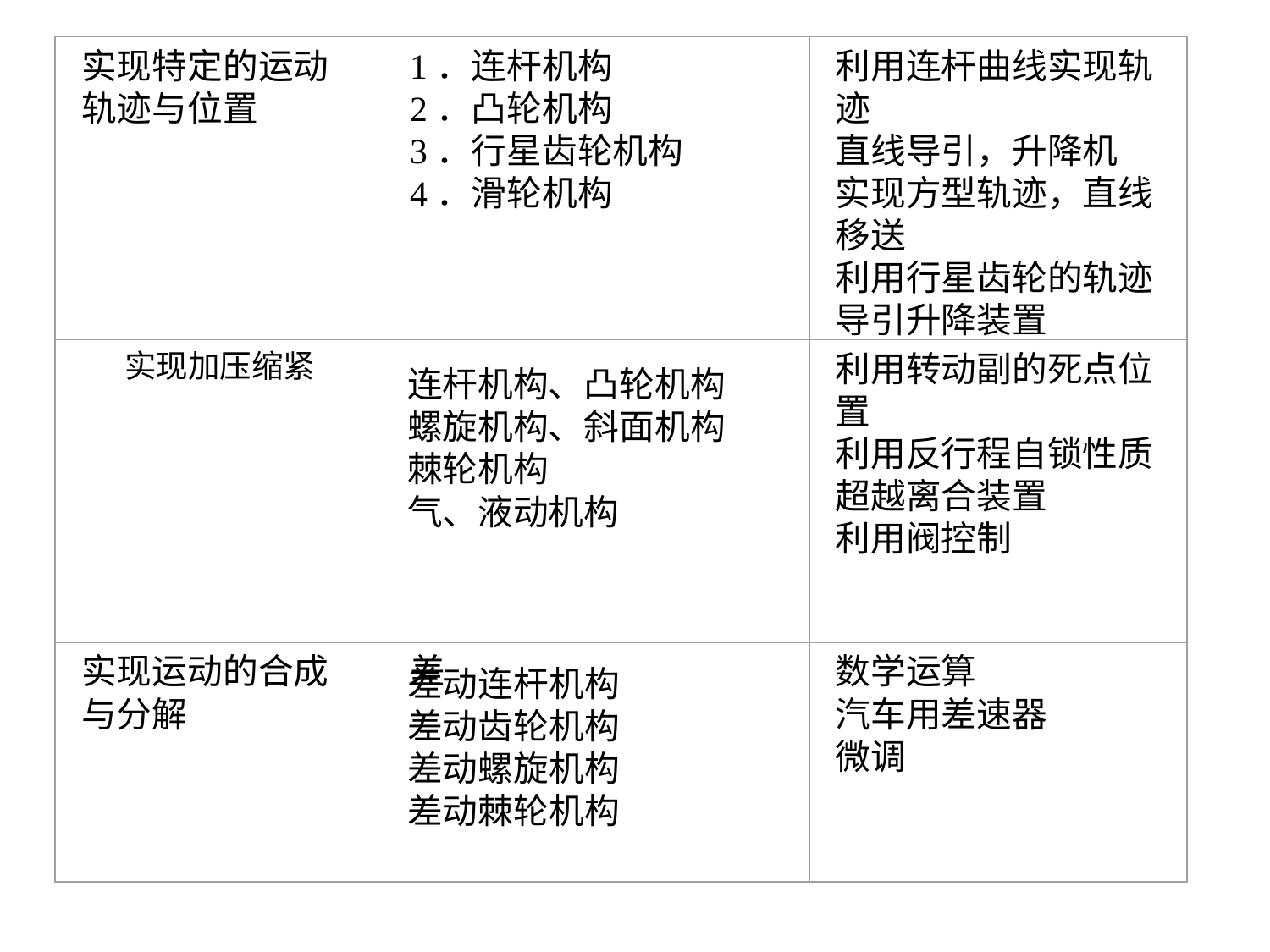

实现特定的运动轨迹与位置

1．连杆机构
2．凸轮机构
3．行星齿轮机构
4．滑轮机构

利用连杆曲线实现轨迹
直线导引，升降机
实现方型轨迹，直线移送
利用行星齿轮的轨迹
导引升降装置

实现加压缩紧

利用转动副的死点位置
利用反行程自锁性质
超越离合装置
利用阀控制

实现运动的合成与分解

差

数学运算
汽车用差速器
微调

连杆机构、凸轮机构
螺旋机构、斜面机构
棘轮机构
气、液动机构
差动连杆机构
差动齿轮机构
差动螺旋机构
差动棘轮机构